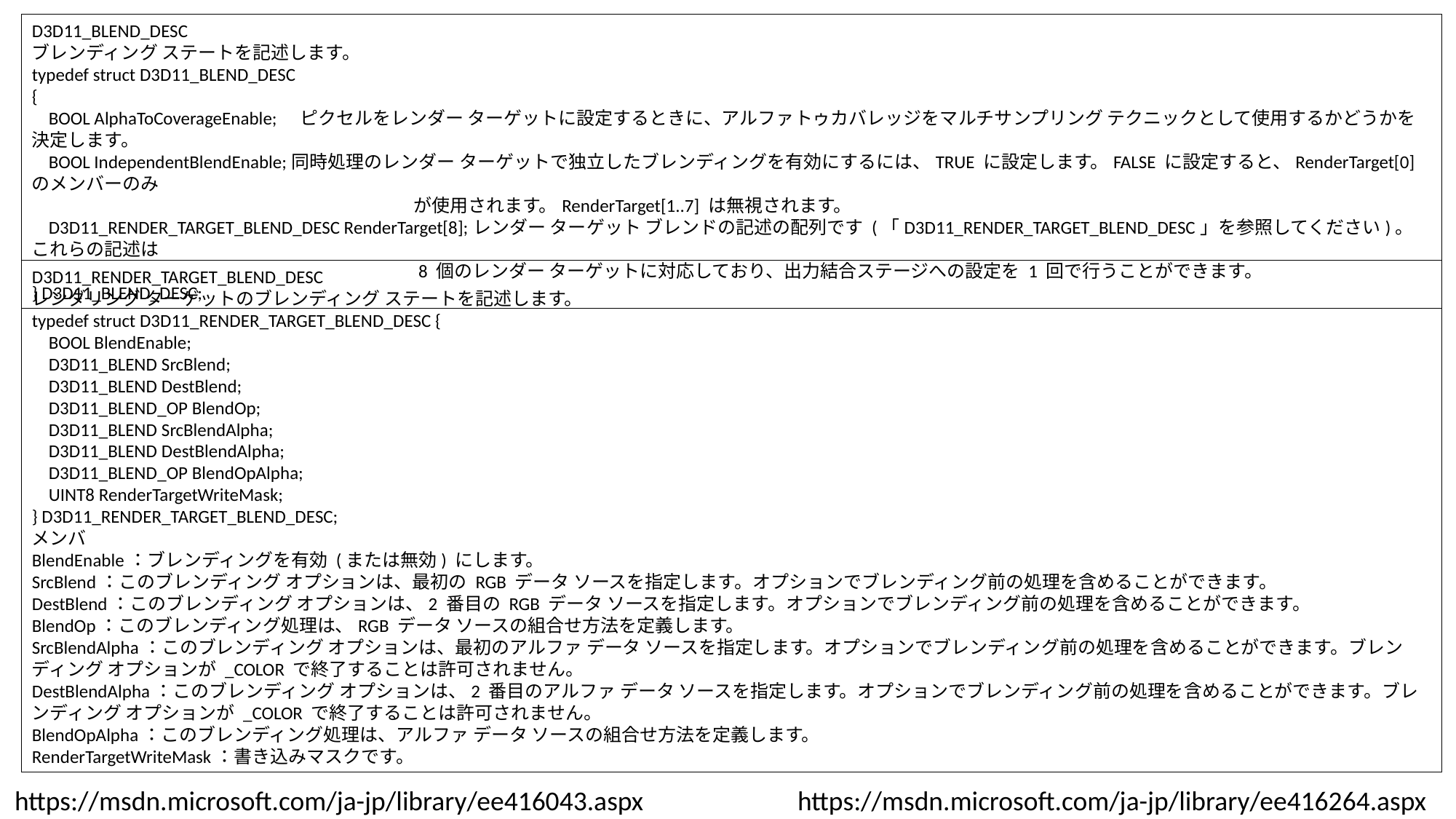

D3D11_BLEND_DESC
ブレンディング ステートを記述します。
typedef struct D3D11_BLEND_DESC
{
    BOOL AlphaToCoverageEnable;　ピクセルをレンダー ターゲットに設定するときに、アルファトゥカバレッジをマルチサンプリング テクニックとして使用するかどうかを決定します。
    BOOL IndependentBlendEnable;同時処理のレンダー ターゲットで独立したブレンディングを有効にするには、TRUE に設定します。FALSE に設定すると、RenderTarget[0] のメンバーのみ
　　　　　　　　　　　　　　　　　　　　　が使用されます。RenderTarget[1..7] は無視されます。
    D3D11_RENDER_TARGET_BLEND_DESC RenderTarget[8];レンダー ターゲット ブレンドの記述の配列です (「D3D11_RENDER_TARGET_BLEND_DESC」を参照してください)。これらの記述は
　　　　　　　　　　　　　　　　　　　　　8 個のレンダー ターゲットに対応しており、出力結合ステージへの設定を 1 回で行うことができます。
} D3D11_BLEND_DESC;
D3D11_RENDER_TARGET_BLEND_DESC
レンダリング ターゲットのブレンディング ステートを記述します。
typedef struct D3D11_RENDER_TARGET_BLEND_DESC {
    BOOL BlendEnable;
    D3D11_BLEND SrcBlend;
    D3D11_BLEND DestBlend;
    D3D11_BLEND_OP BlendOp;
    D3D11_BLEND SrcBlendAlpha;
    D3D11_BLEND DestBlendAlpha;
    D3D11_BLEND_OP BlendOpAlpha;
    UINT8 RenderTargetWriteMask;
} D3D11_RENDER_TARGET_BLEND_DESC;
メンバ
BlendEnable：ブレンディングを有効 (または無効) にします。
SrcBlend：このブレンディング オプションは、最初の RGB データ ソースを指定します。オプションでブレンディング前の処理を含めることができます。
DestBlend：このブレンディング オプションは、2 番目の RGB データ ソースを指定します。オプションでブレンディング前の処理を含めることができます。
BlendOp：このブレンディング処理は、RGB データ ソースの組合せ方法を定義します。
SrcBlendAlpha：このブレンディング オプションは、最初のアルファ データ ソースを指定します。オプションでブレンディング前の処理を含めることができます。ブレンディング オプションが _COLOR で終了することは許可されません。
DestBlendAlpha：このブレンディング オプションは、2 番目のアルファ データ ソースを指定します。オプションでブレンディング前の処理を含めることができます。ブレンディング オプションが _COLOR で終了することは許可されません。
BlendOpAlpha：このブレンディング処理は、アルファ データ ソースの組合せ方法を定義します。
RenderTargetWriteMask：書き込みマスクです。
https://msdn.microsoft.com/ja-jp/library/ee416043.aspx
https://msdn.microsoft.com/ja-jp/library/ee416264.aspx